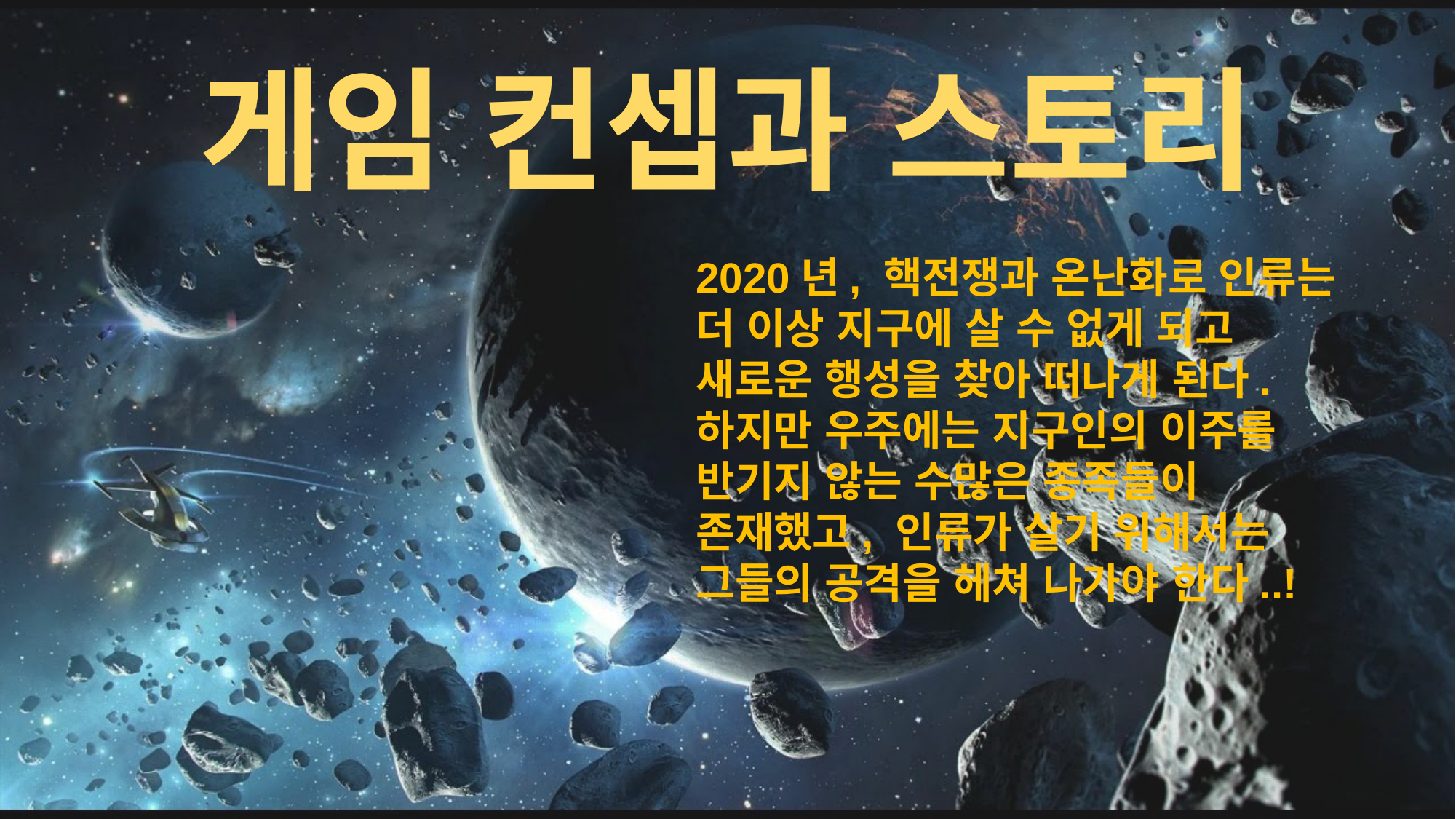

게임 컨셉과 스토리
2020년, 핵전쟁과 온난화로 인류는 더 이상 지구에 살 수 없게 되고
새로운 행성을 찾아 떠나게 된다.
하지만 우주에는 지구인의 이주를 반기지 않는 수많은 종족들이 존재했고, 인류가 살기 위해서는 그들의 공격을 헤쳐 나가야 한다..!